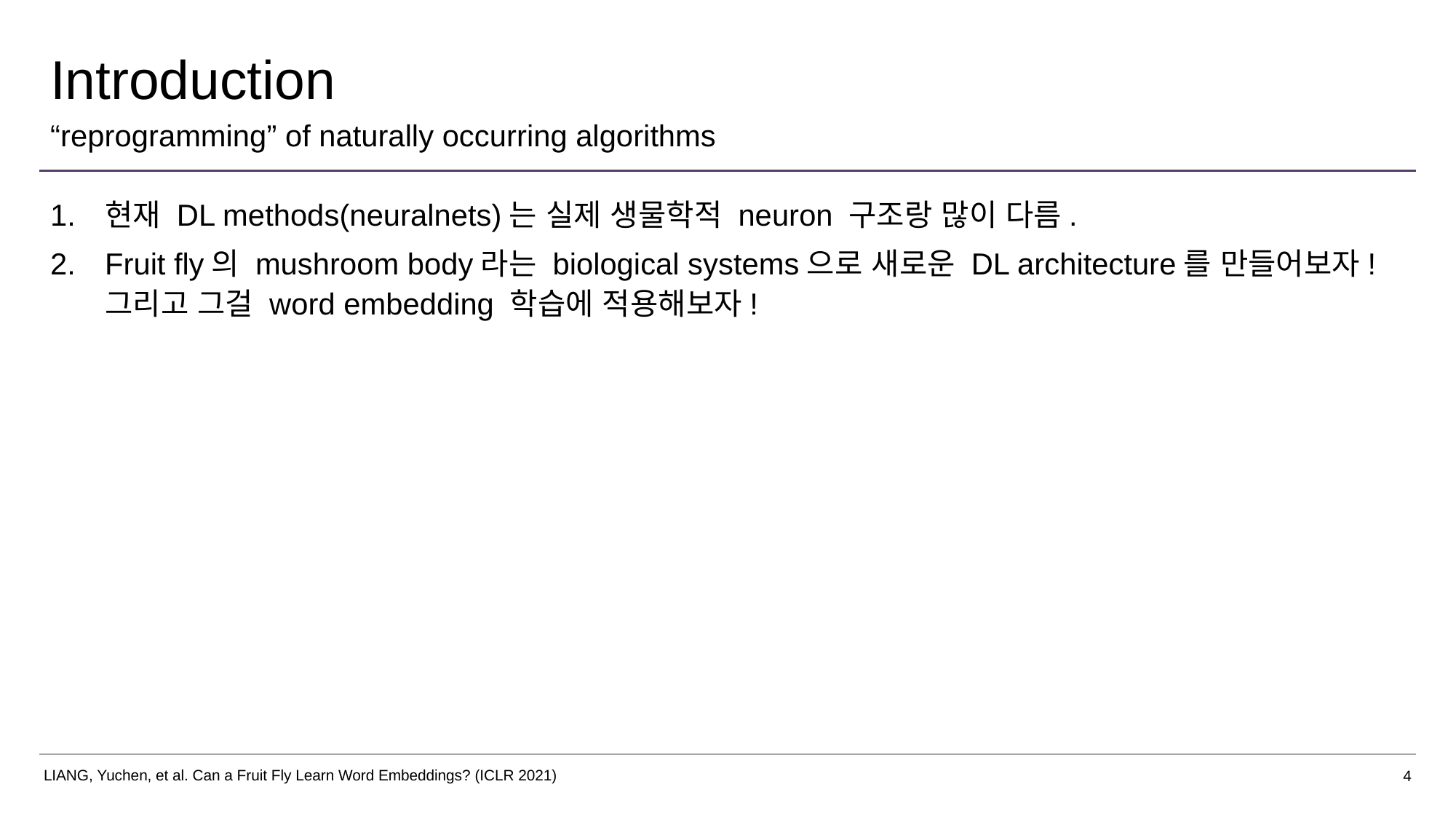

# Introduction
“reprogramming” of naturally occurring algorithms
현재 DL methods(neuralnets)는 실제 생물학적 neuron 구조랑 많이 다름.
Fruit fly의 mushroom body라는 biological systems으로 새로운 DL architecture를 만들어보자!
그리고 그걸 word embedding 학습에 적용해보자!

LIANG, Yuchen, et al. Can a Fruit Fly Learn Word Embeddings? (ICLR 2021)
4